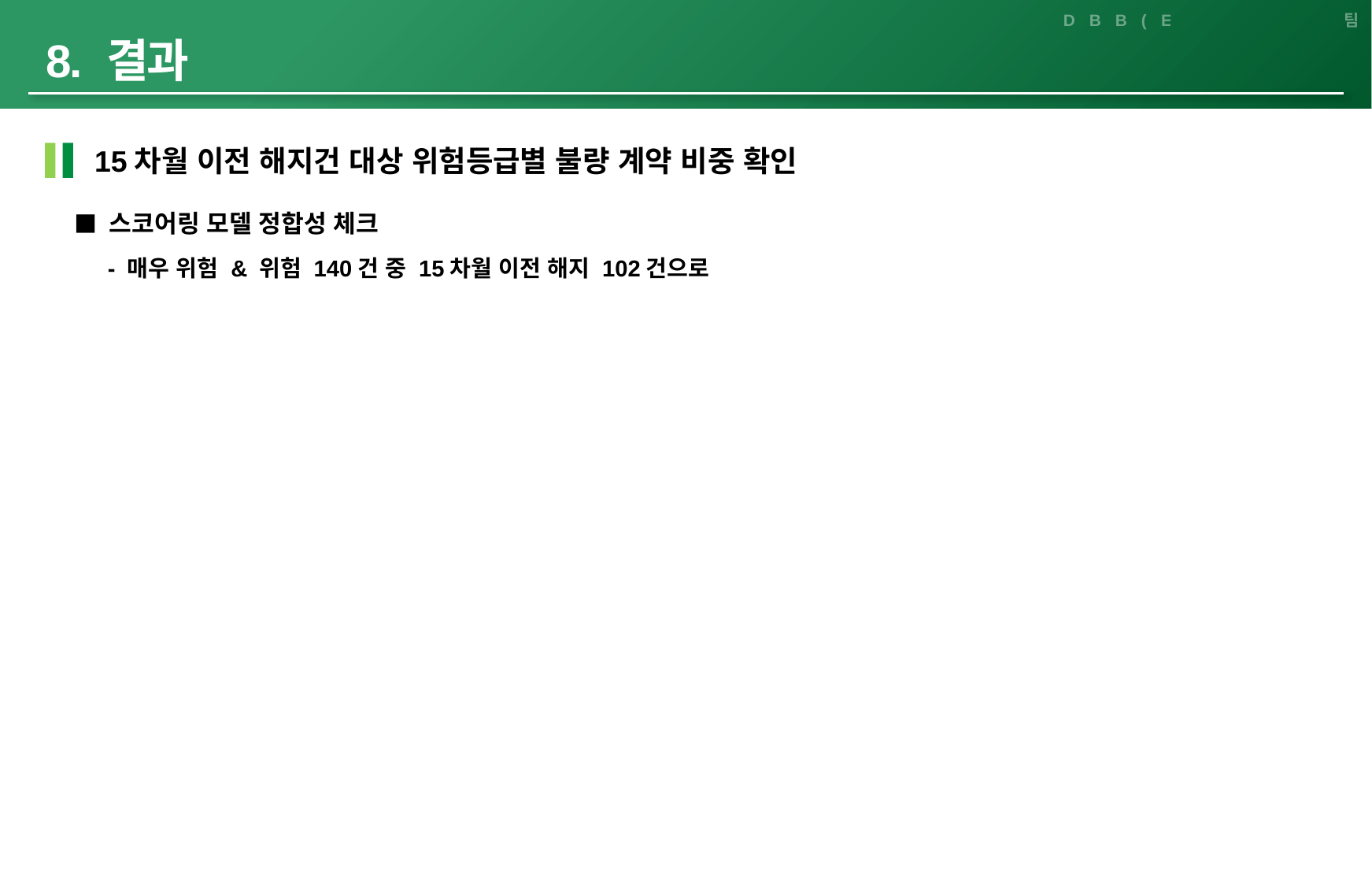

DBB(Expert)3팀
8. 결과
15차월 이전 해지건 대상 위험등급별 불량 계약 비중 확인

■ 스코어링 모델 정합성 체크
    - 매우 위험 & 위험 140건 중 15차월 이전 해지 102건으로